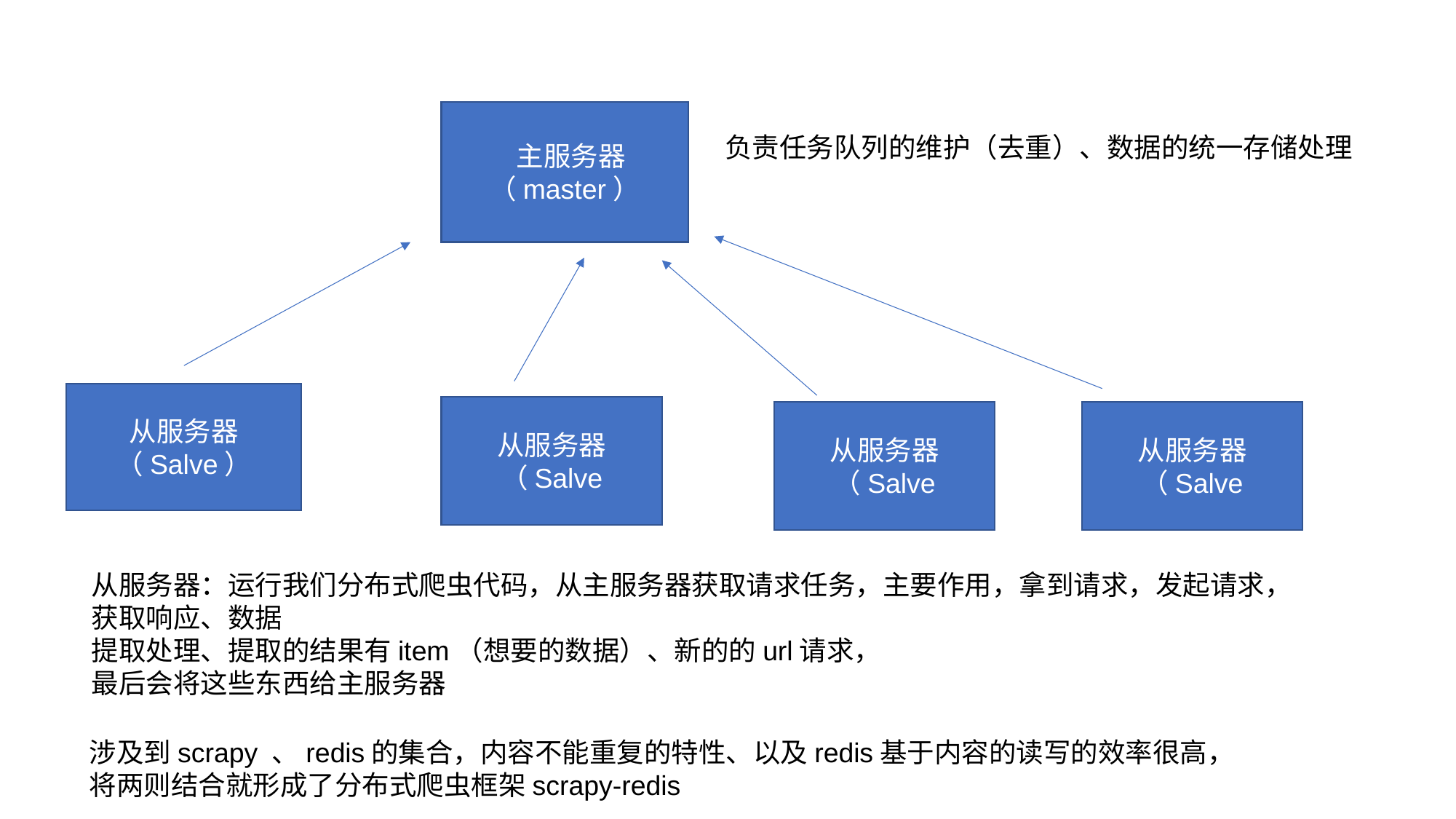

主服务器（master）
负责任务队列的维护（去重）、数据的统一存储处理
从服务器（Salve）
从服务器（Salve
从服务器（Salve
从服务器（Salve
从服务器：运行我们分布式爬虫代码，从主服务器获取请求任务，主要作用，拿到请求，发起请求，获取响应、数据
提取处理、提取的结果有item（想要的数据）、新的的url请求，
最后会将这些东西给主服务器
涉及到scrapy 、redis的集合，内容不能重复的特性、以及redis基于内容的读写的效率很高，
将两则结合就形成了分布式爬虫框架scrapy-redis